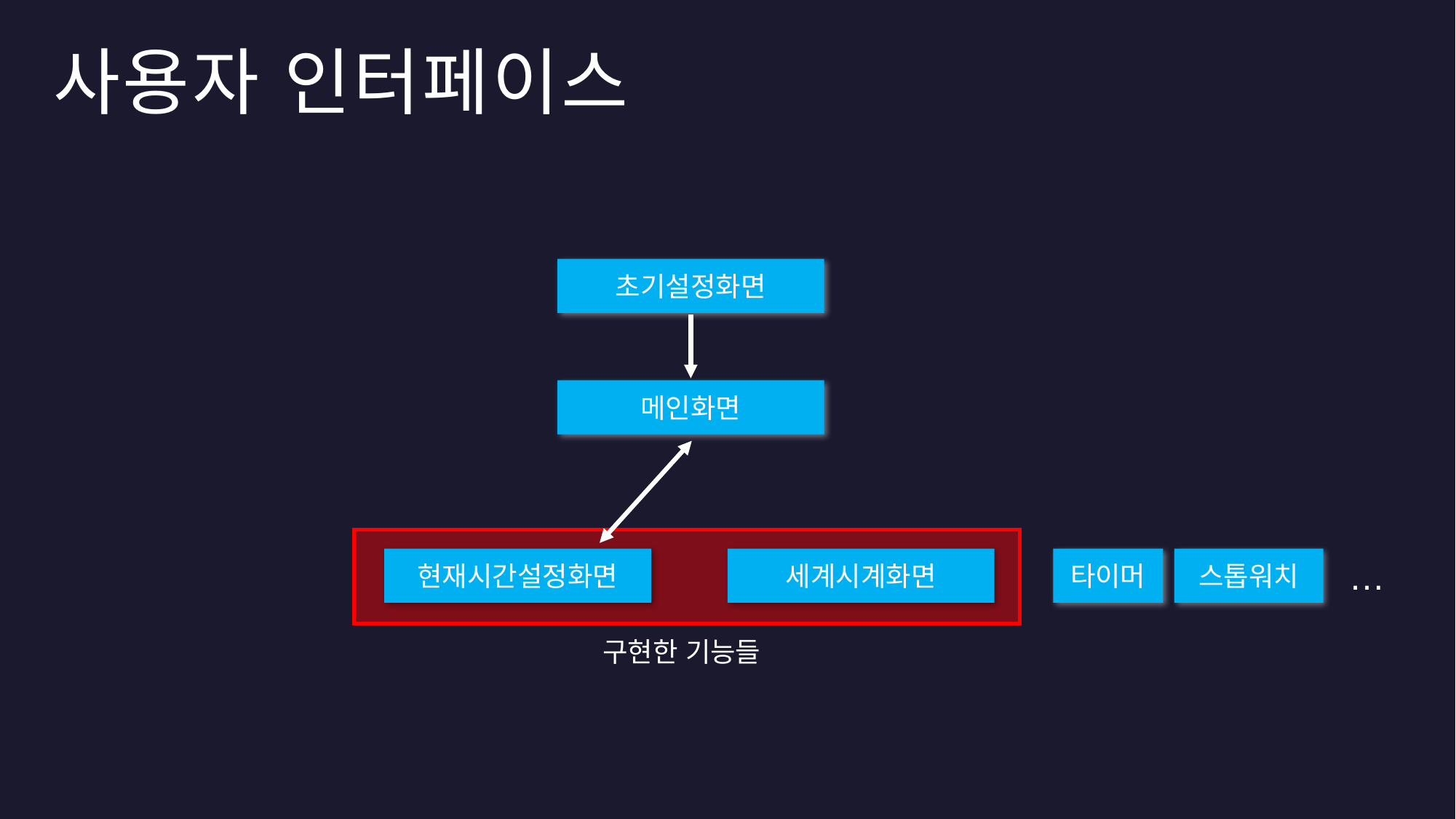

사용자 인터페이스
초기설정화면
메인화면

…
현재시간설정화면
세계시계화면
타이머
스톱워치
구현한 기능들